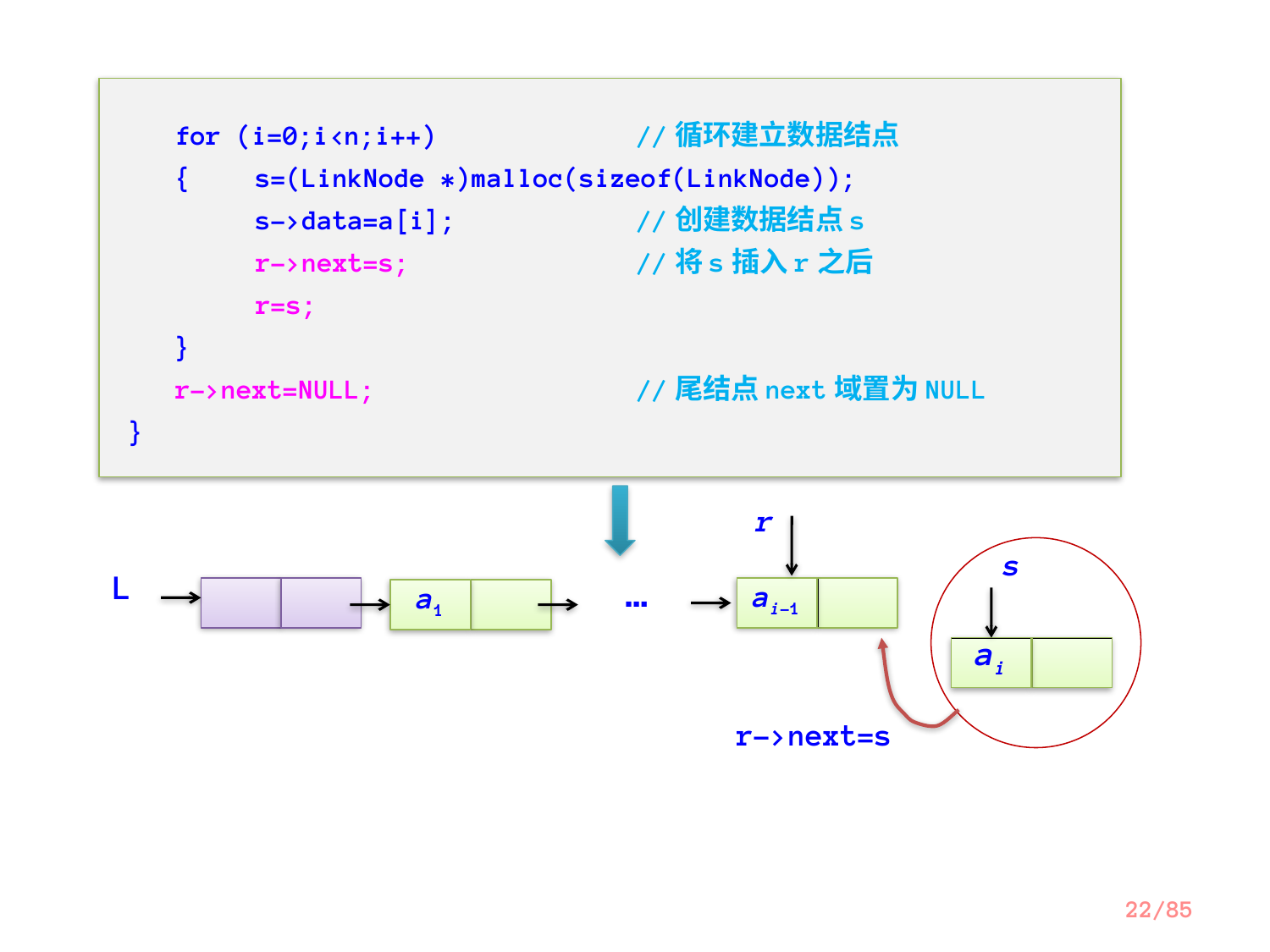

for (i=0;i<n;i++)		//循环建立数据结点
   {	s=(LinkNode *)malloc(sizeof(LinkNode));
	s->data=a[i];		//创建数据结点s
	r->next=s;		//将s插入r之后
	r=s;
   }
   r->next=NULL;			//尾结点next域置为NULL
}

r

s
L
…

ai-1

a1

ai

r->next=s
22/85